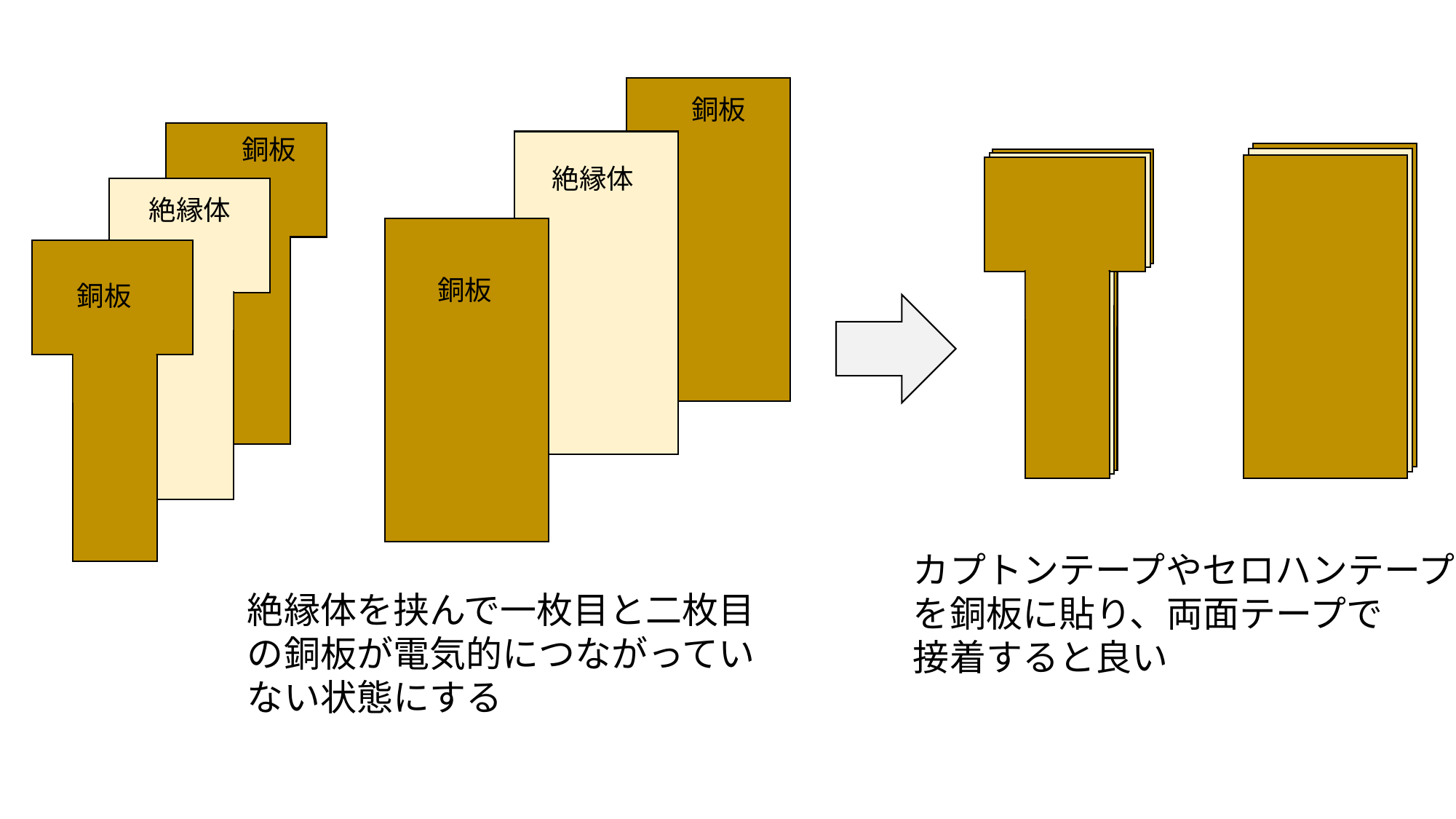

銅板

銅板

絶縁体

絶縁体

銅板
銅板

カプトンテープやセロハンテープ
を銅板に貼り、両面テープで
接着すると良い
絶縁体を挟んで一枚目と二枚目
の銅板が電気的につながってい
ない状態にする